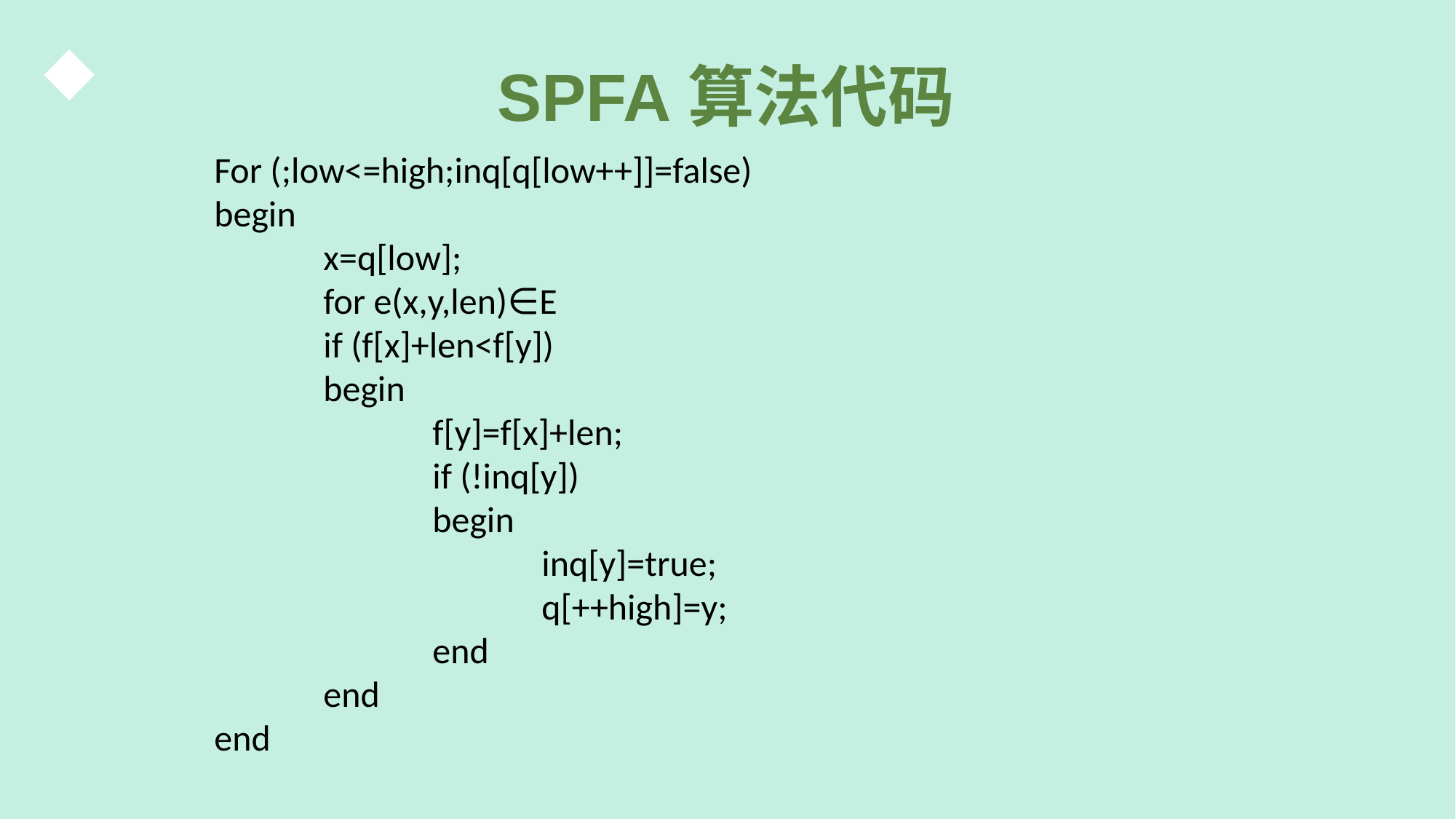

SPFA算法代码
For (;low<=high;inq[q[low++]]=false)
begin
	x=q[low];
	for e(x,y,len)∈E
	if (f[x]+len<f[y])
	begin
		f[y]=f[x]+len;
		if (!inq[y])
		begin
			inq[y]=true;
			q[++high]=y;
		end
	end
end